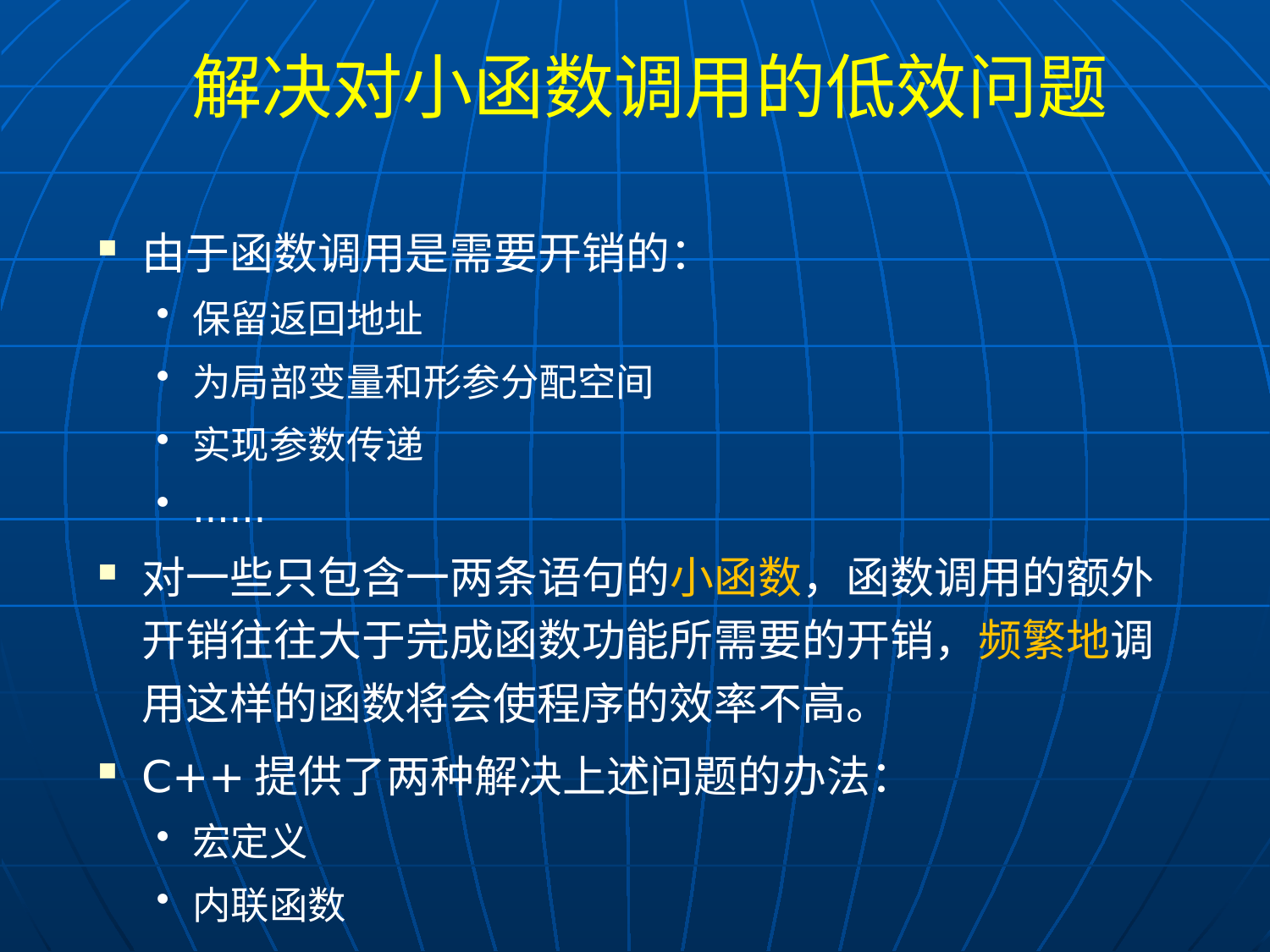

# 解决对小函数调用的低效问题
由于函数调用是需要开销的：
保留返回地址
为局部变量和形参分配空间
实现参数传递
......
对一些只包含一两条语句的小函数，函数调用的额外开销往往大于完成函数功能所需要的开销，频繁地调用这样的函数将会使程序的效率不高。
C++提供了两种解决上述问题的办法：
宏定义
内联函数